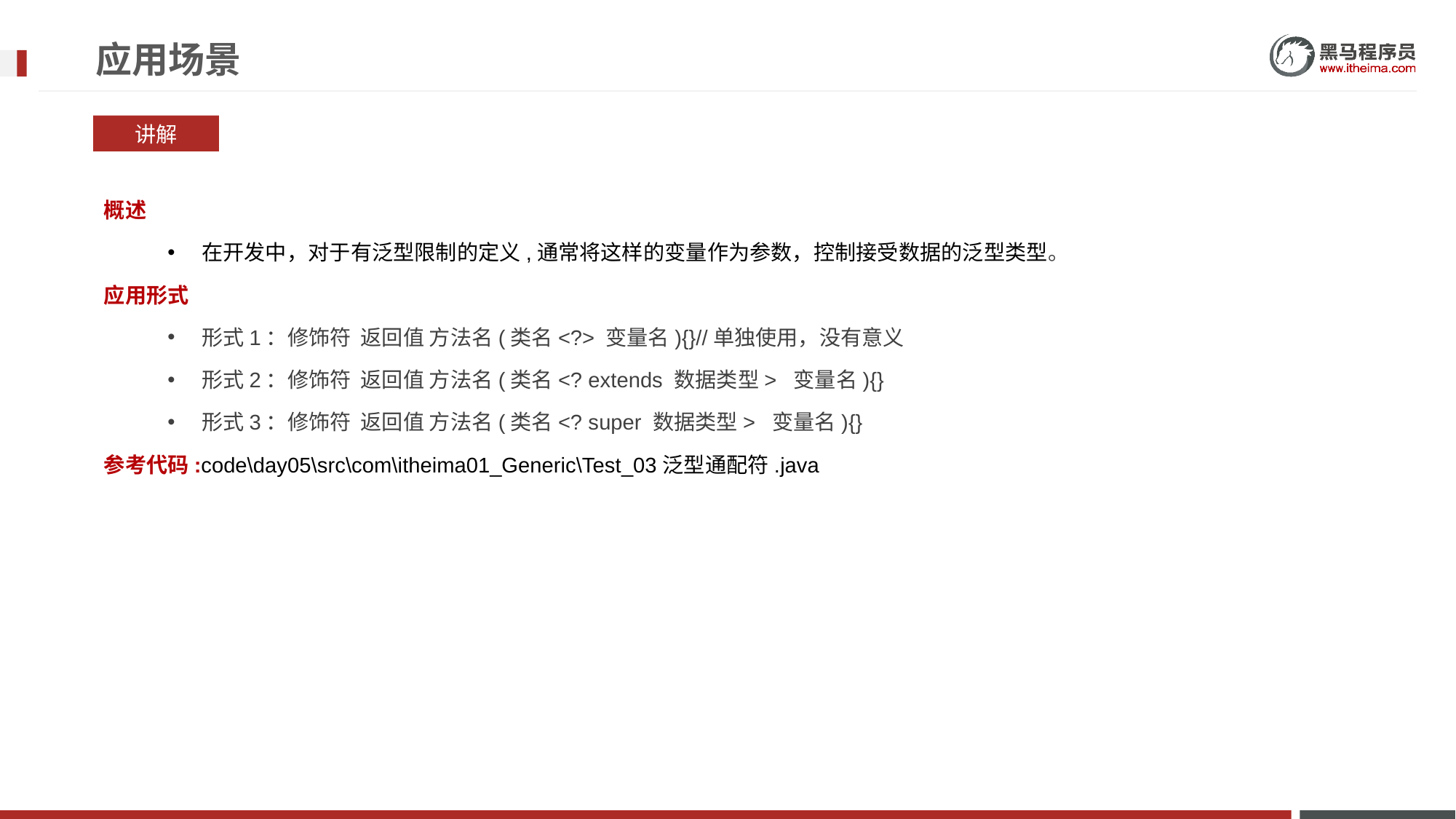

# 应用场景
讲解
概述
在开发中，对于有泛型限制的定义,通常将这样的变量作为参数，控制接受数据的泛型类型。
应用形式
形式1：修饰符  返回值 方法名(类名<?> 变量名){}//单独使用，没有意义
形式2：修饰符  返回值 方法名(类名<? extends 数据类型>  变量名){}
形式3：修饰符  返回值 方法名(类名<? super 数据类型>  变量名){}
参考代码:code\day05\src\com\itheima01_Generic\Test_03泛型通配符.java